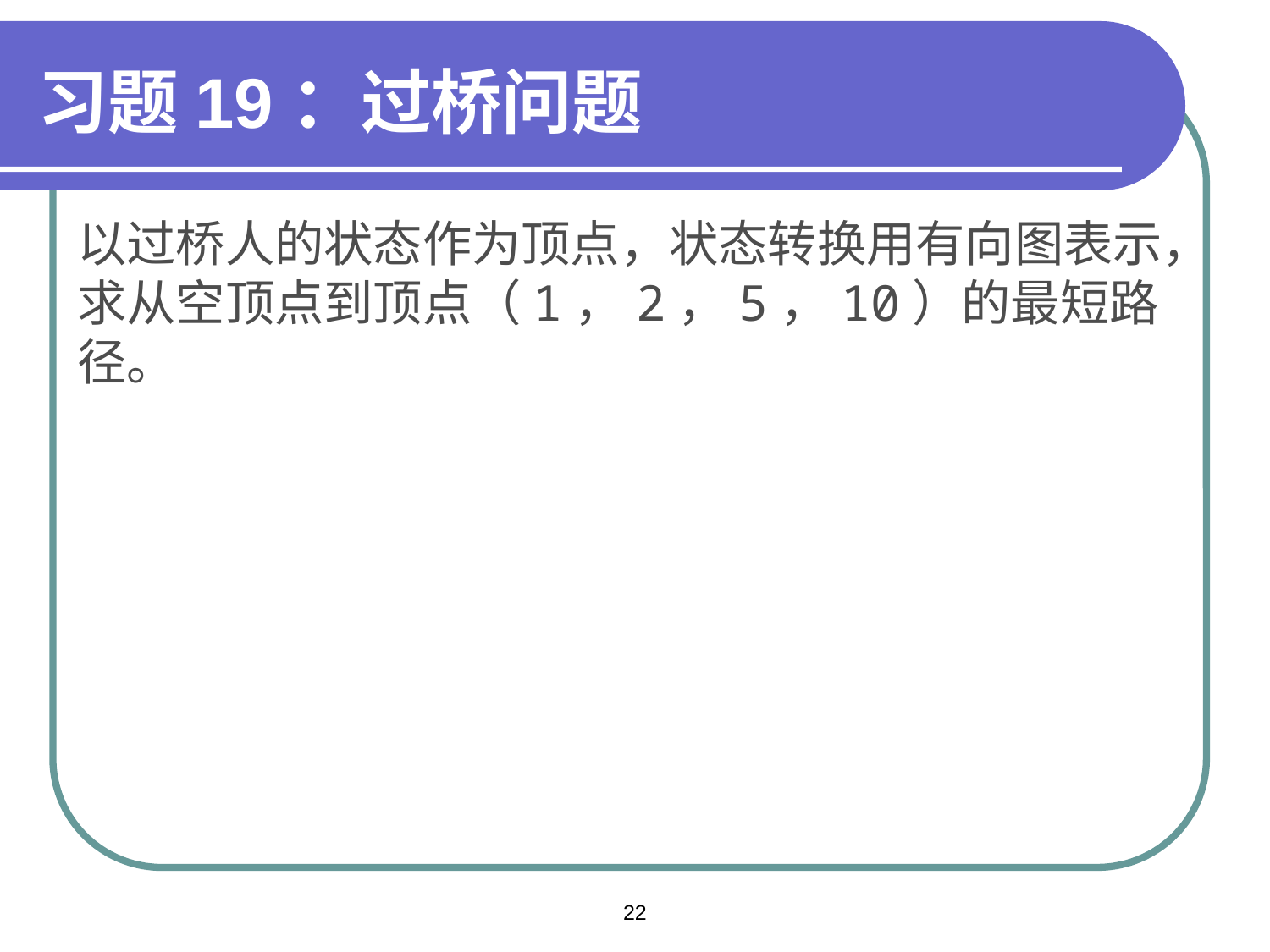

习题19：过桥问题
以过桥人的状态作为顶点，状态转换用有向图表示，求从空顶点到顶点（1，2，5，10）的最短路径。
22